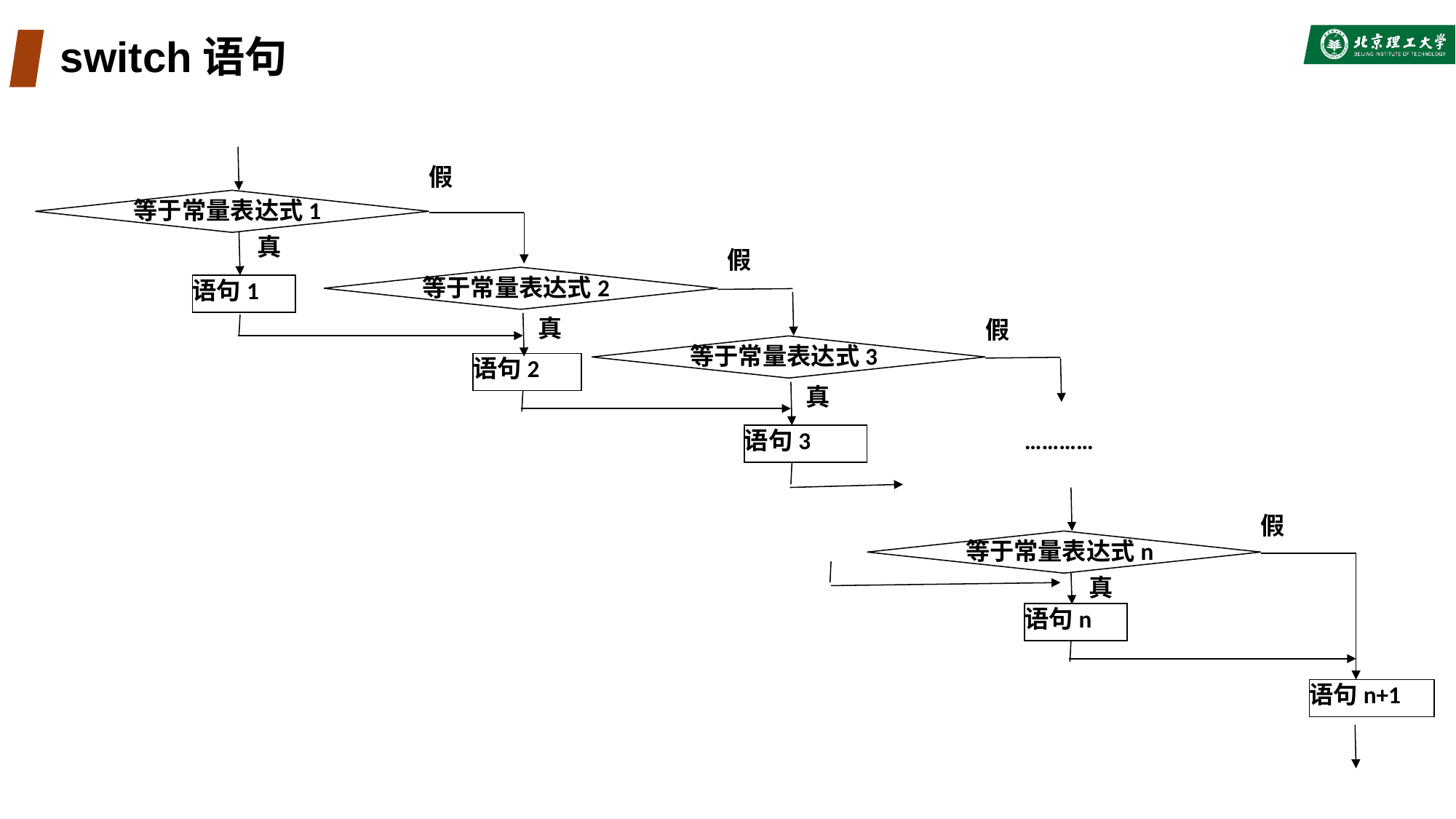

# switch语句
假
等于常量表达式1
真
假
等于常量表达式2
语句1
真
假
等于常量表达式3
语句2
真
语句3
…………
假
等于常量表达式n
真
语句n
语句n+1